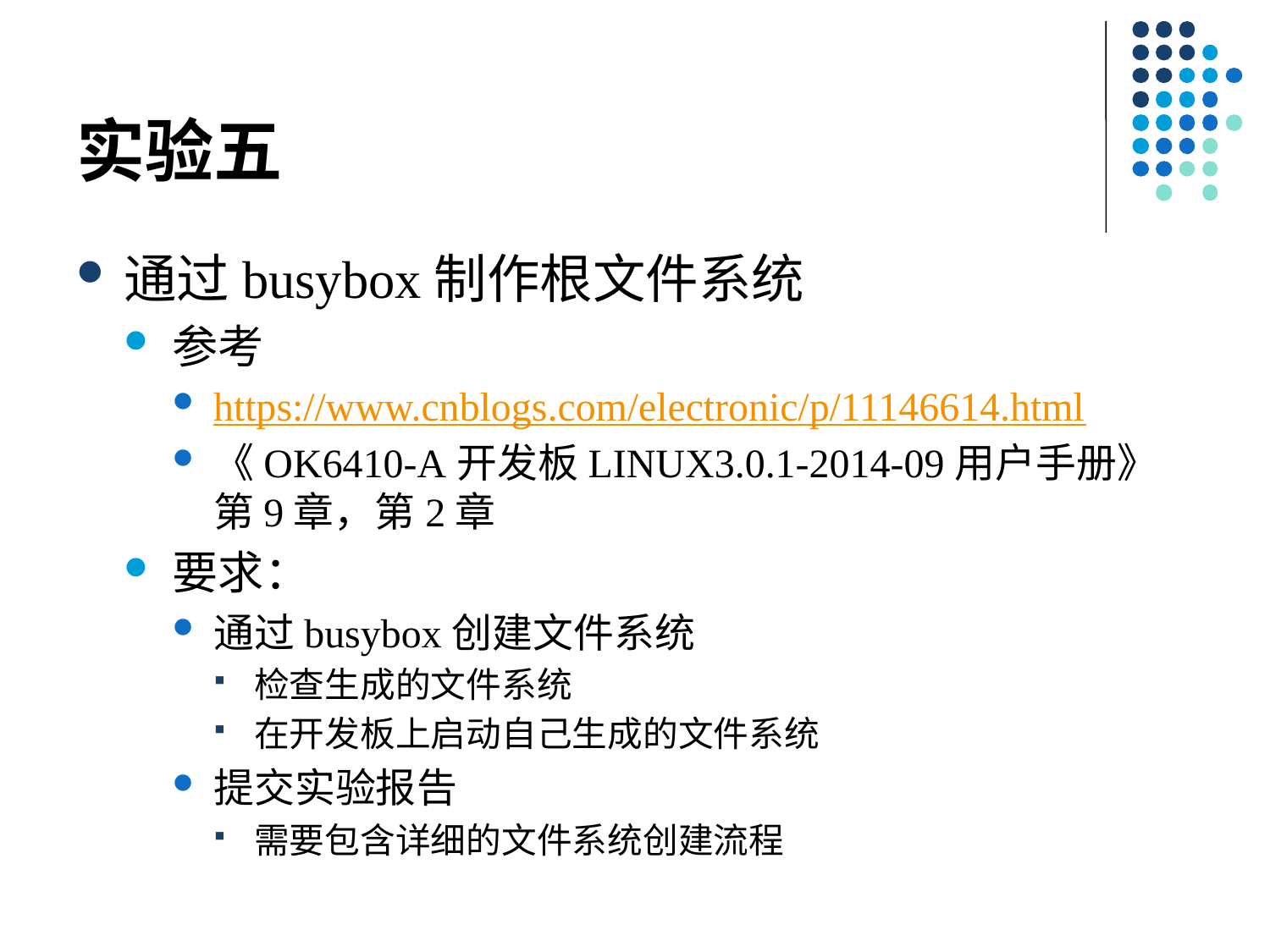

# 实验五
通过busybox制作根文件系统
参考
https://www.cnblogs.com/electronic/p/11146614.html
《OK6410-A开发板LINUX3.0.1-2014-09用户手册》第9章，第2章
要求：
通过busybox创建文件系统
检查生成的文件系统
在开发板上启动自己生成的文件系统
提交实验报告
需要包含详细的文件系统创建流程